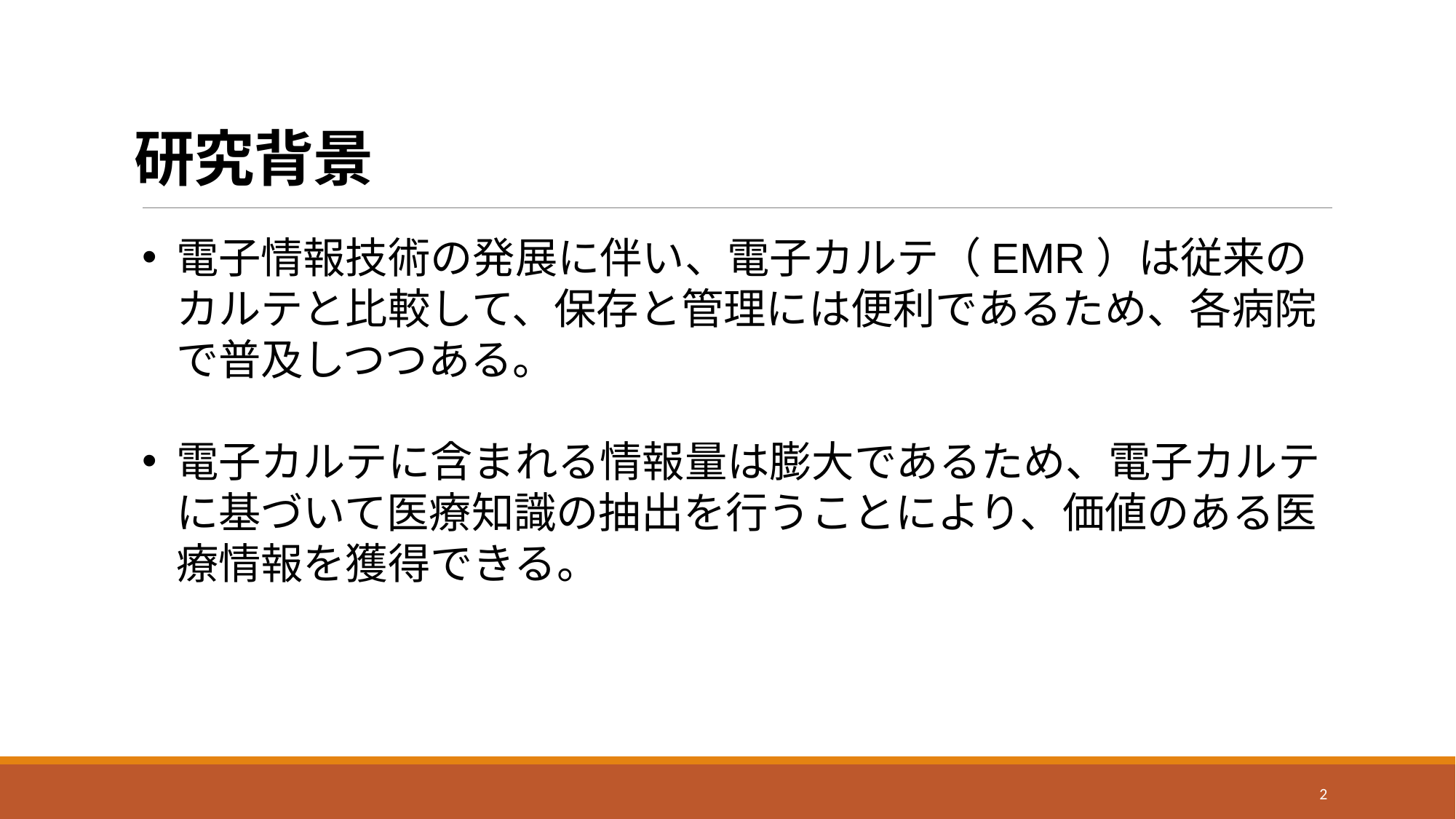

# 研究背景
電子情報技術の発展に伴い、電子カルテ（EMR）は従来のカルテと比較して、保存と管理には便利であるため、各病院で普及しつつある。

電子カルテに含まれる情報量は膨大であるため、電子カルテに基づいて医療知識の抽出を行うことにより、価値のある医療情報を獲得できる。

2